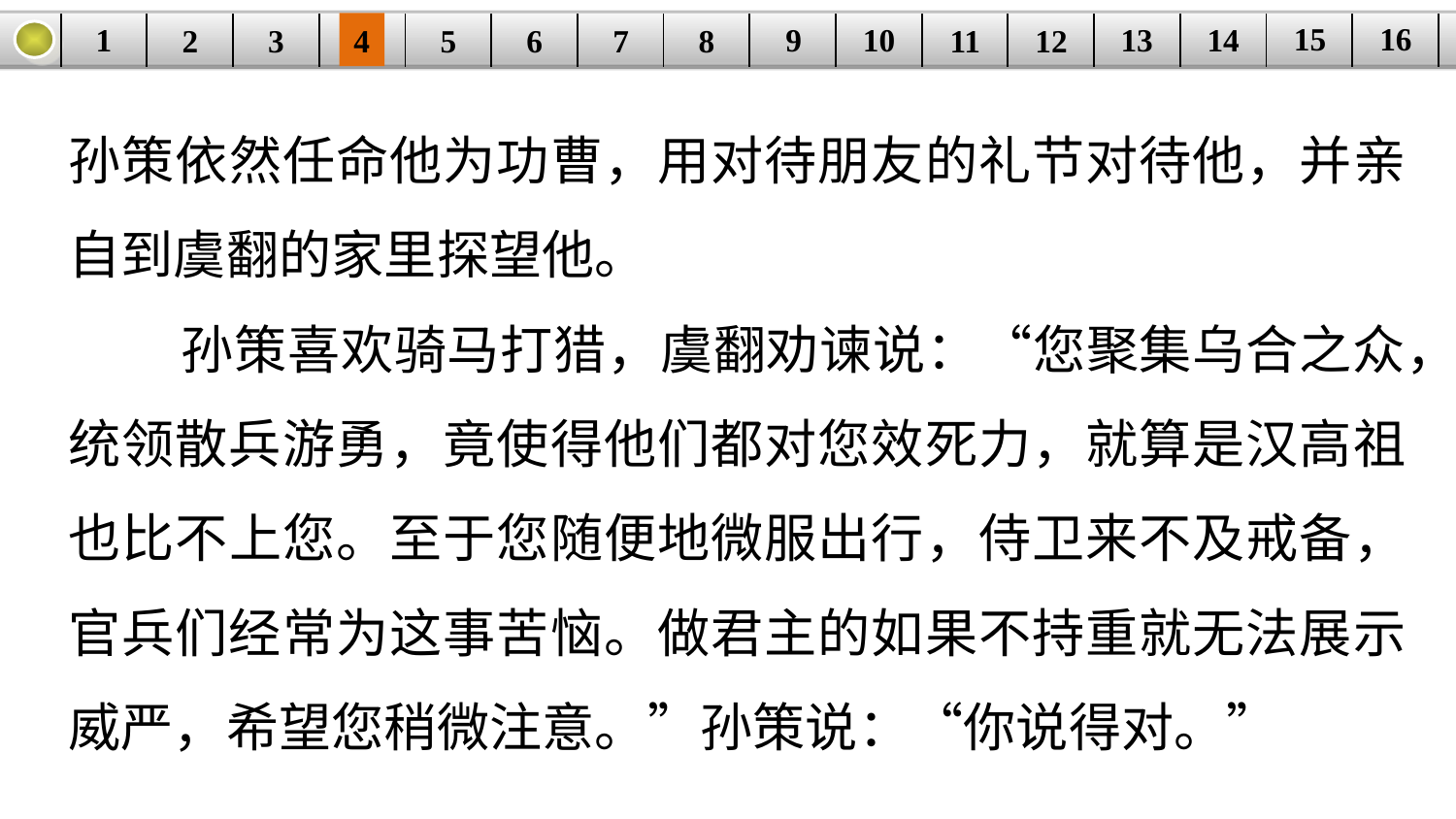

16

15
14
9
10
1
13
3
4
5
6
8
11
2
12
|  |  |  |  |  |  |  |  |  |  |  |  |  |  |  |  |
| --- | --- | --- | --- | --- | --- | --- | --- | --- | --- | --- | --- | --- | --- | --- | --- |
7

孙策依然任命他为功曹，用对待朋友的礼节对待他，并亲自到虞翻的家里探望他。
        孙策喜欢骑马打猎，虞翻劝谏说：“您聚集乌合之众，统领散兵游勇，竟使得他们都对您效死力，就算是汉高祖也比不上您。至于您随便地微服出行，侍卫来不及戒备，官兵们经常为这事苦恼。做君主的如果不持重就无法展示威严，希望您稍微注意。”孙策说：“你说得对。”